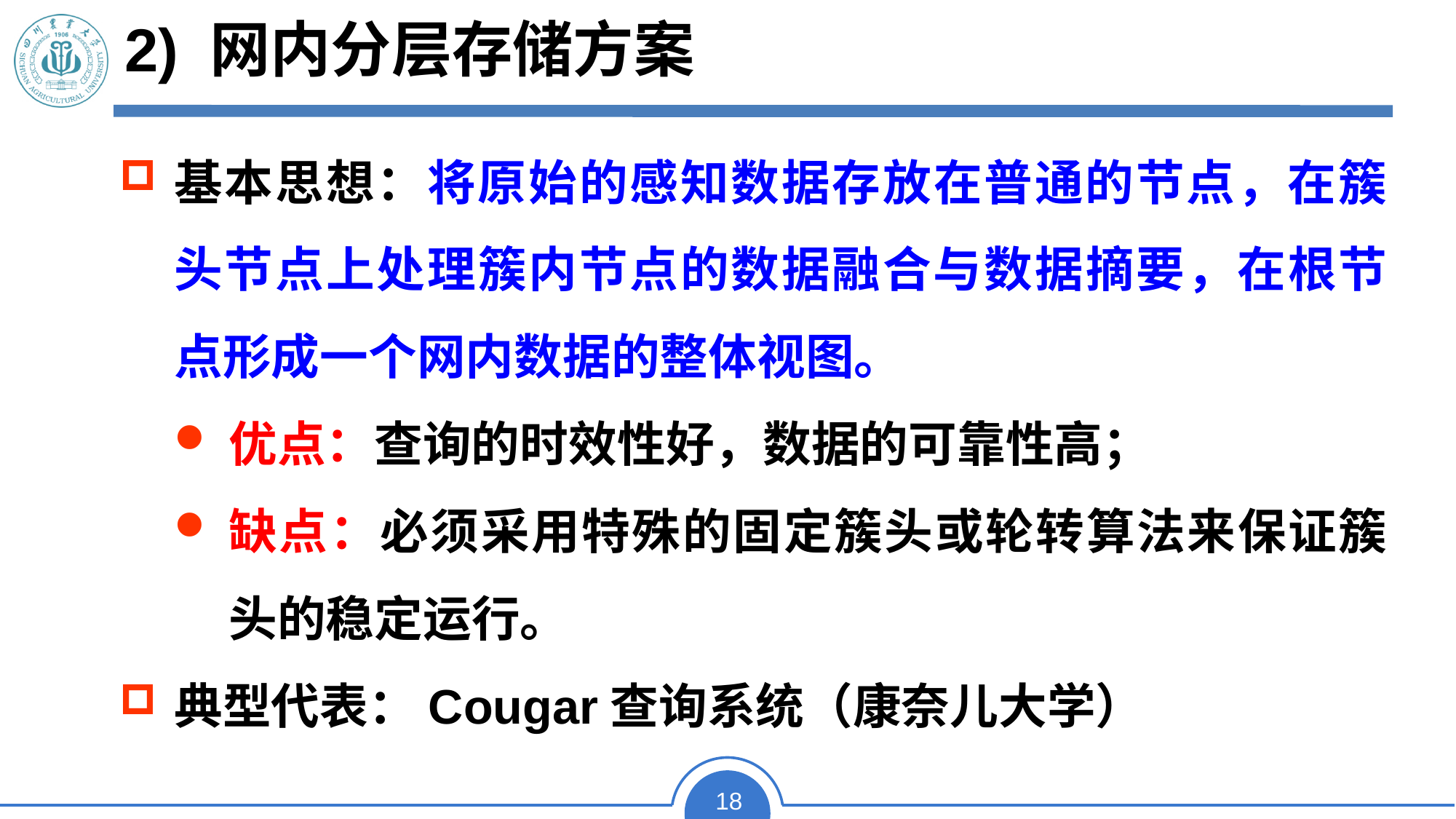

# 2) 网内分层存储方案
基本思想：将原始的感知数据存放在普通的节点，在簇头节点上处理簇内节点的数据融合与数据摘要，在根节点形成一个网内数据的整体视图。
优点：查询的时效性好，数据的可靠性高；
缺点：必须采用特殊的固定簇头或轮转算法来保证簇头的稳定运行。
典型代表：Cougar查询系统（康奈儿大学）